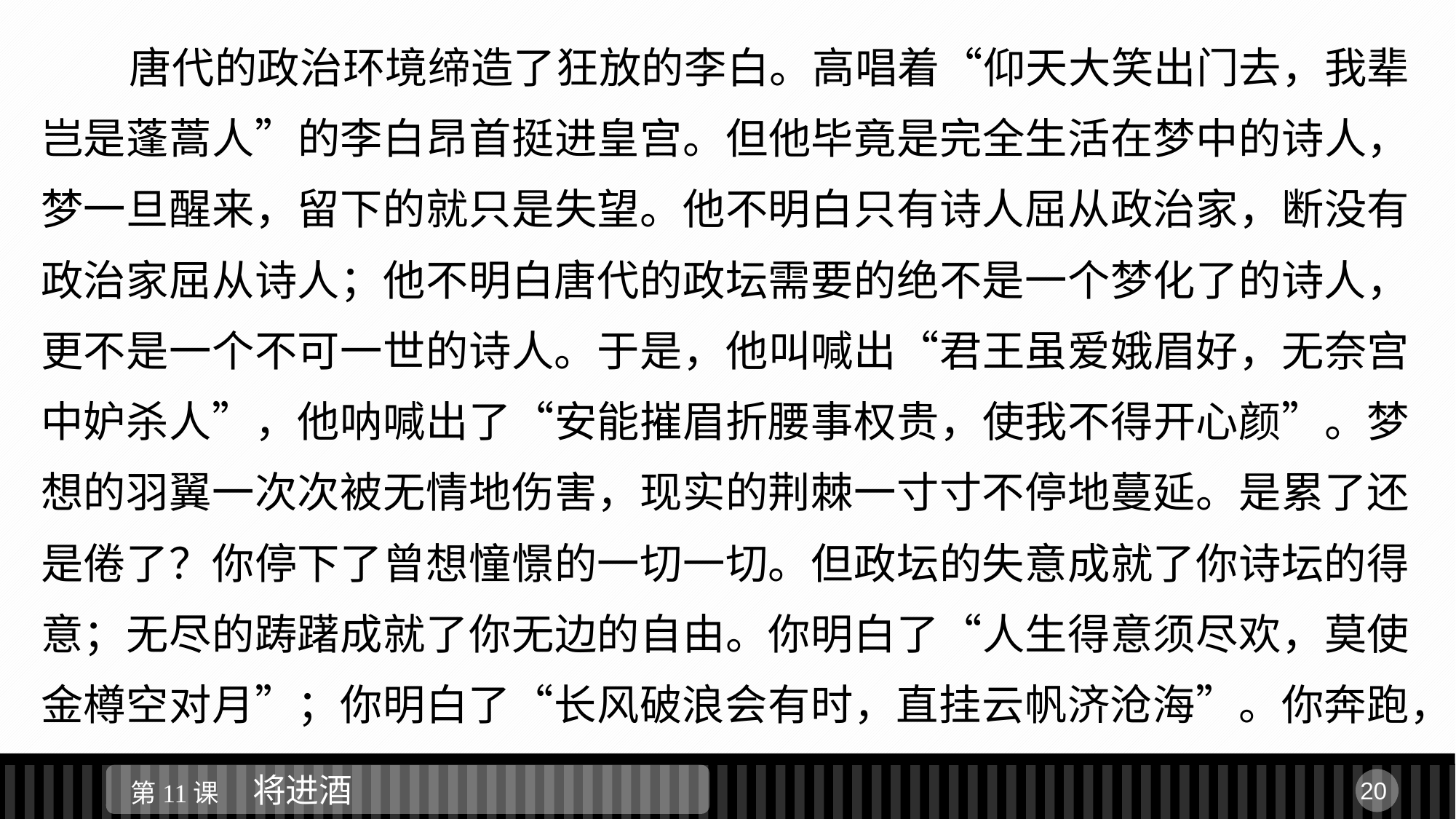

唐代的政治环境缔造了狂放的李白。高唱着“仰天大笑出门去，我辈岂是蓬蒿人”的李白昂首挺进皇宫。但他毕竟是完全生活在梦中的诗人，梦一旦醒来，留下的就只是失望。他不明白只有诗人屈从政治家，断没有政治家屈从诗人；他不明白唐代的政坛需要的绝不是一个梦化了的诗人，更不是一个不可一世的诗人。于是，他叫喊出“君王虽爱娥眉好，无奈宫中妒杀人”，他呐喊出了“安能摧眉折腰事权贵，使我不得开心颜”。梦想的羽翼一次次被无情地伤害，现实的荆棘一寸寸不停地蔓延。是累了还是倦了？你停下了曾想憧憬的一切一切。但政坛的失意成就了你诗坛的得意；无尽的踌躇成就了你无边的自由。你明白了“人生得意须尽欢，莫使金樽空对月”；你明白了“长风破浪会有时，直挂云帆济沧海”。你奔跑，